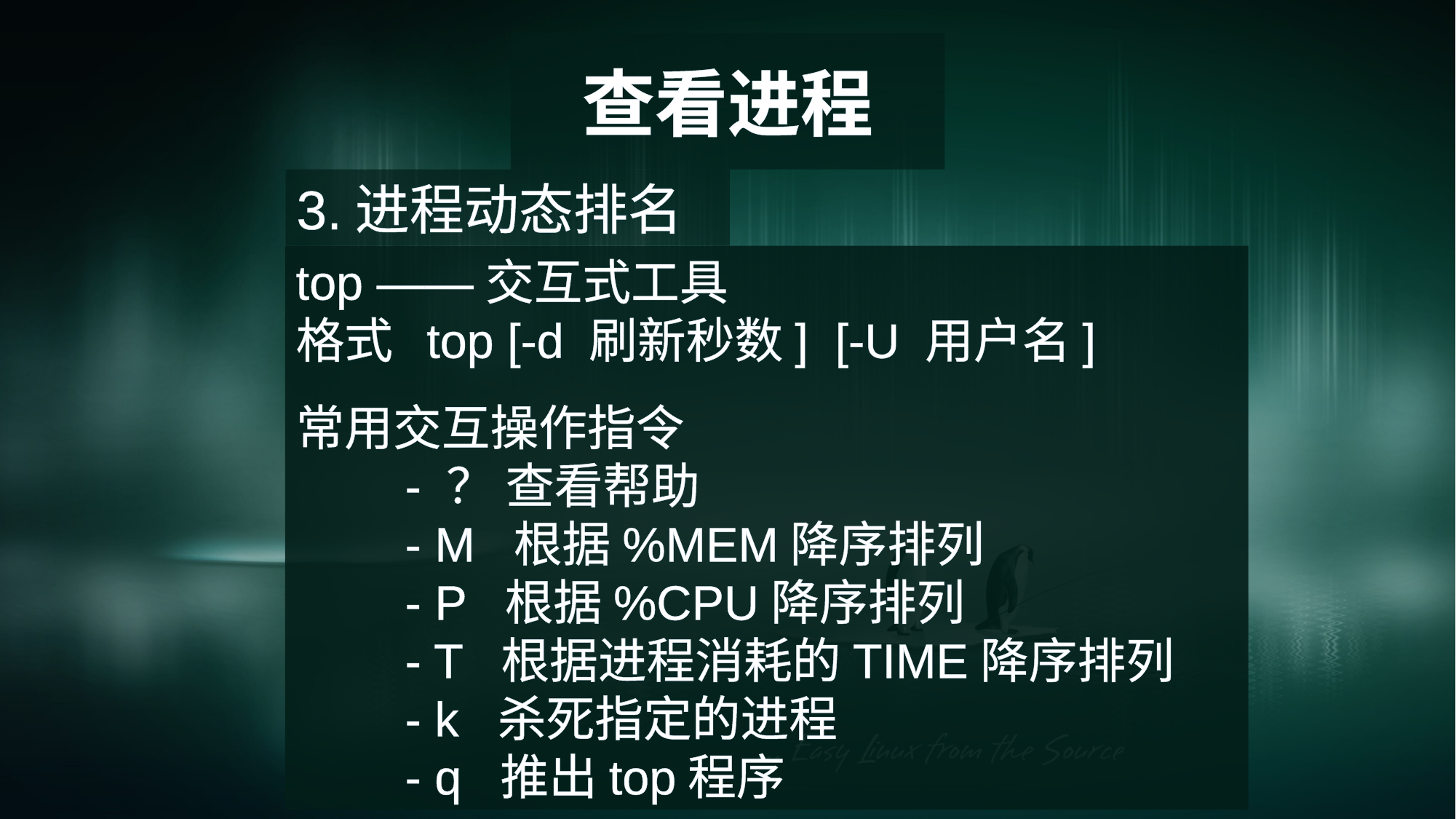

# 查看进程
3.进程动态排名
top ——交互式工具
格式  top [-d 刷新秒数]  [-U 用户名]
常用交互操作指令
	- ？ 查看帮助
	- M  根据%MEM降序排列
 	- P  根据%CPU降序排列
	- T  根据进程消耗的TIME降序排列
	- k  杀死指定的进程
	- q  推出top程序